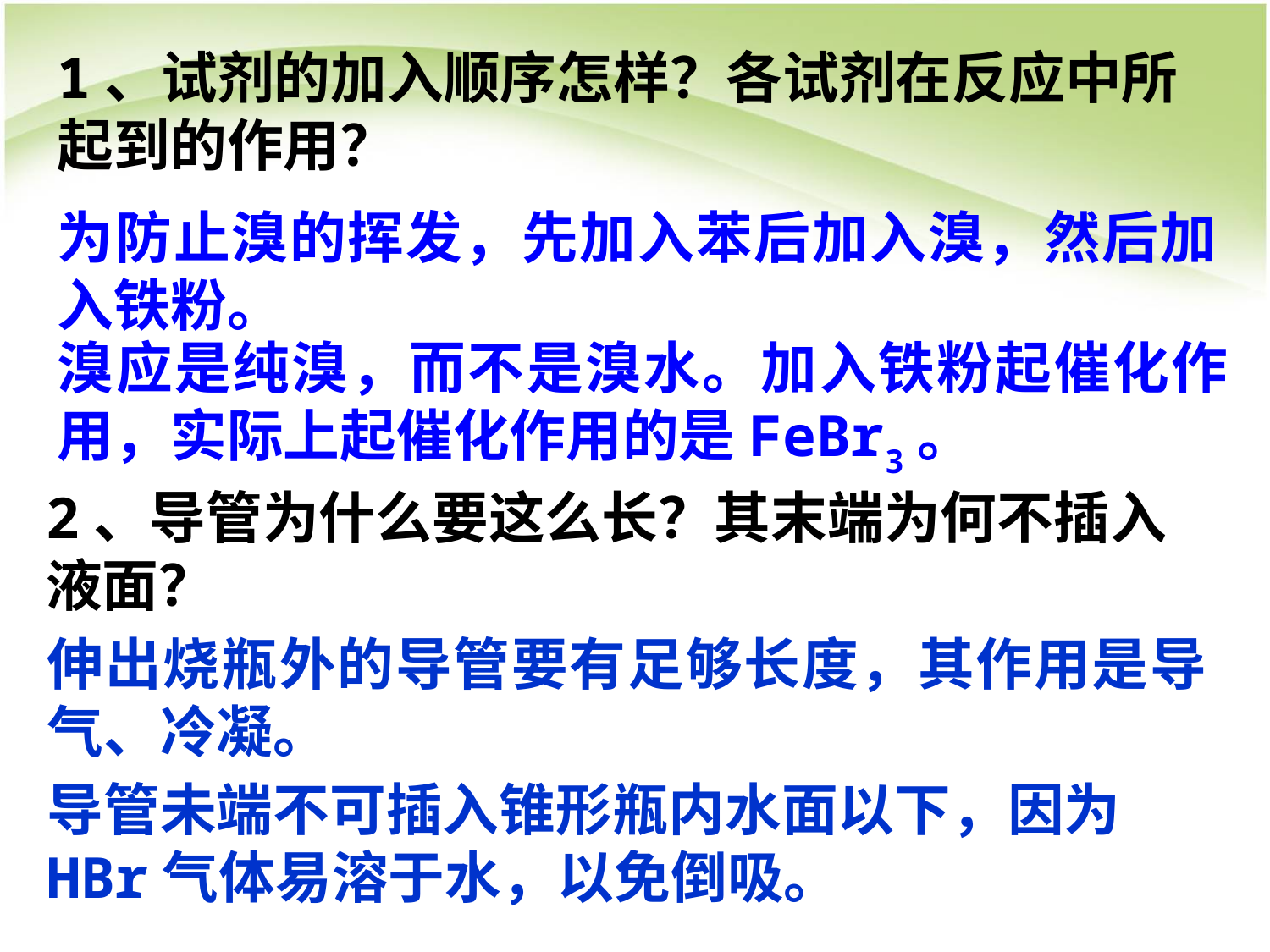

1、试剂的加入顺序怎样？各试剂在反应中所起到的作用？
为防止溴的挥发，先加入苯后加入溴，然后加入铁粉。
溴应是纯溴，而不是溴水。加入铁粉起催化作用，实际上起催化作用的是FeBr3。
2、导管为什么要这么长？其末端为何不插入液面？
伸出烧瓶外的导管要有足够长度，其作用是导气、冷凝。
导管未端不可插入锥形瓶内水面以下，因为HBr气体易溶于水，以免倒吸。